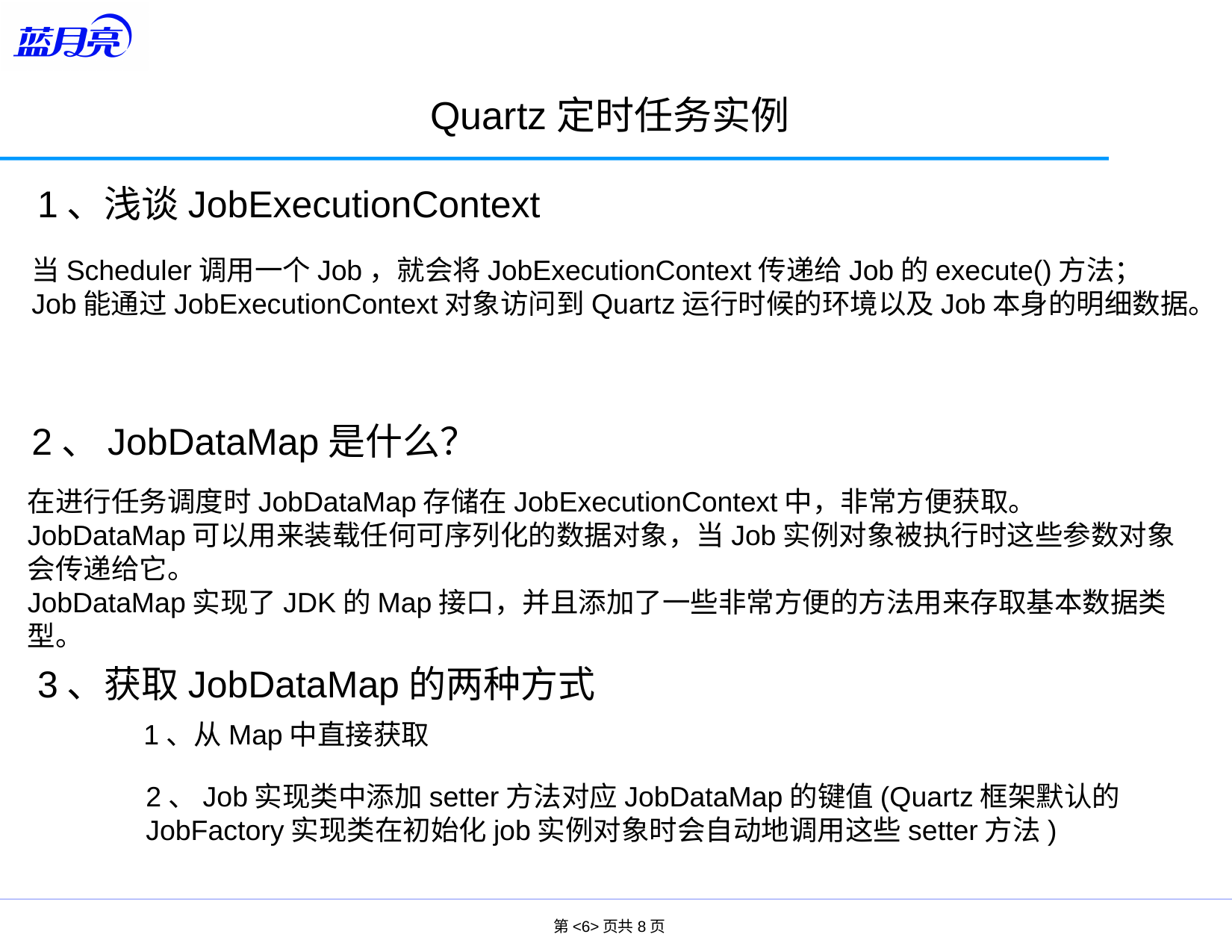

Quartz定时任务实例
1、浅谈JobExecutionContext
当Scheduler调用一个Job，就会将JobExecutionContext传递给Job的execute()方法；
Job能通过JobExecutionContext对象访问到Quartz运行时候的环境以及Job本身的明细数据。
2、JobDataMap是什么？
在进行任务调度时JobDataMap存储在JobExecutionContext中，非常方便获取。
JobDataMap可以用来装载任何可序列化的数据对象，当Job实例对象被执行时这些参数对象会传递给它。
JobDataMap实现了JDK的Map接口，并且添加了一些非常方便的方法用来存取基本数据类型。
3、获取JobDataMap的两种方式
	1、从Map中直接获取
2、Job实现类中添加setter方法对应JobDataMap的键值(Quartz框架默认的JobFactory实现类在初始化job实例对象时会自动地调用这些setter方法)

第<6>页共8页